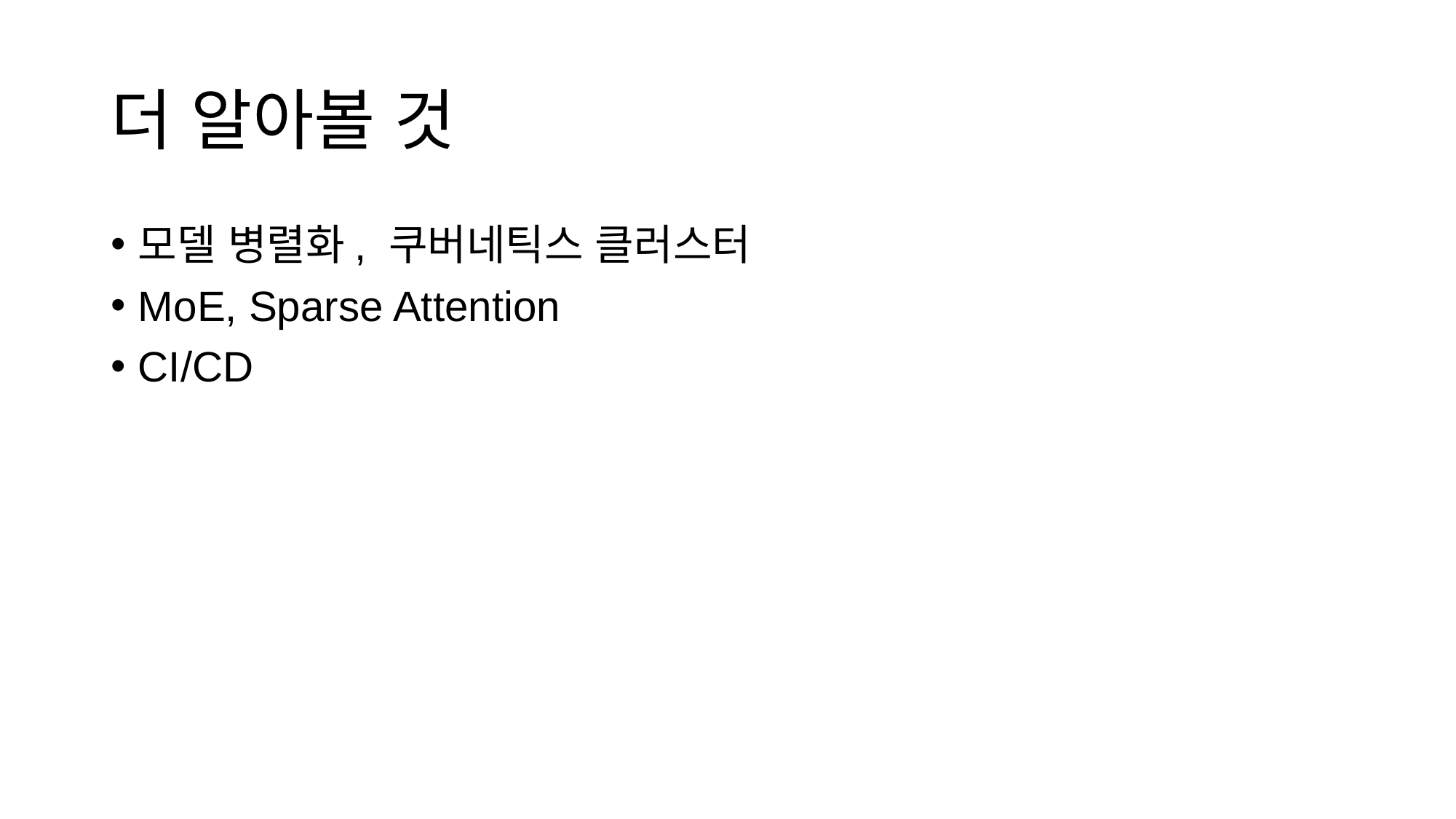

# 더 알아볼 것
모델 병렬화, 쿠버네틱스 클러스터
MoE, Sparse Attention
CI/CD